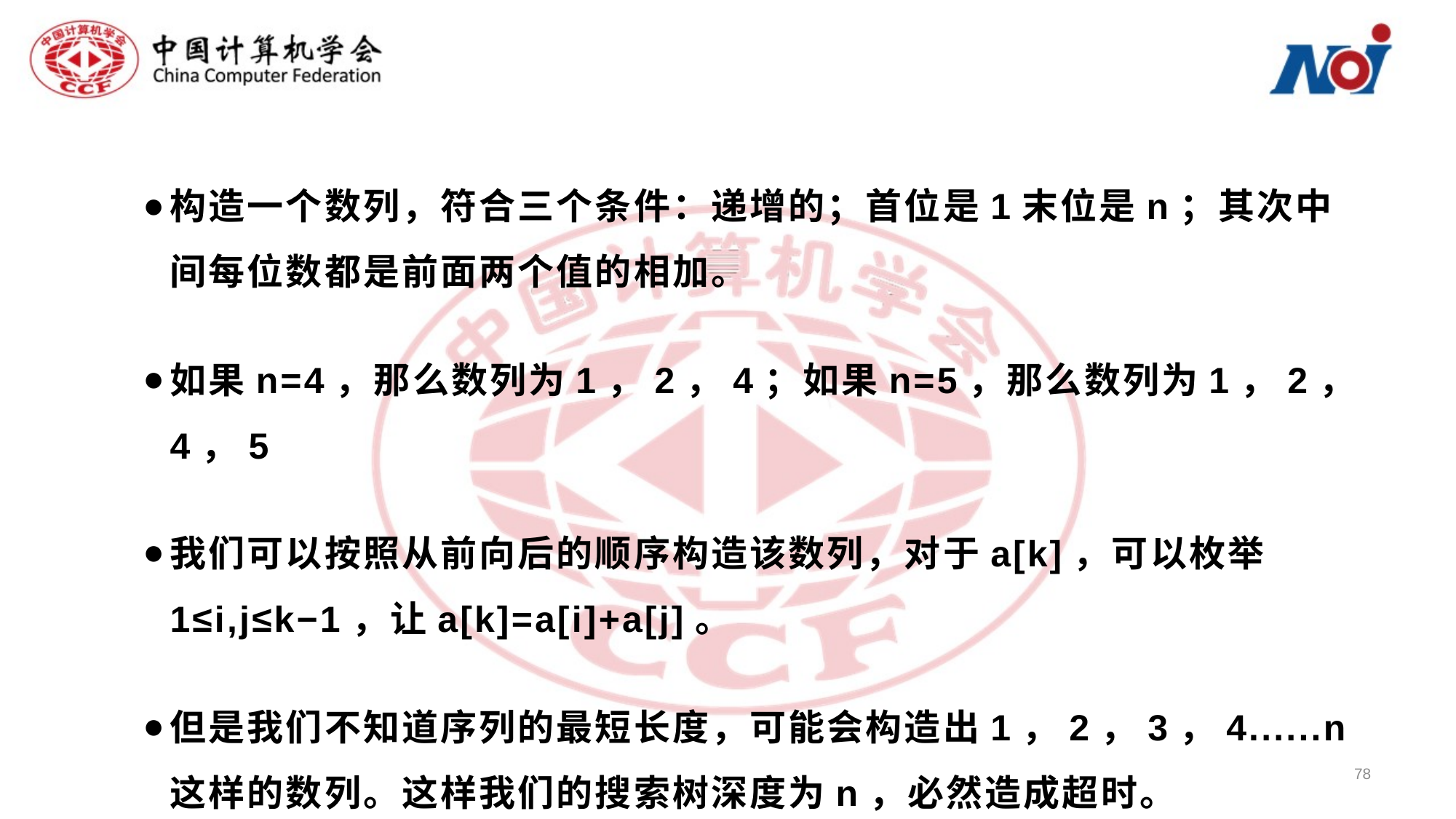

构造一个数列，符合三个条件：递增的；首位是1末位是n；其次中间每位数都是前面两个值的相加。
如果n=4，那么数列为1，2，4；如果n=5，那么数列为1，2，4，5
我们可以按照从前向后的顺序构造该数列，对于a[k]，可以枚举1≤i,j≤k−1，让a[k]=a[i]+a[j]。
但是我们不知道序列的最短长度，可能会构造出1，2，3，4......n这样的数列。这样我们的搜索树深度为n，必然造成超时。

78